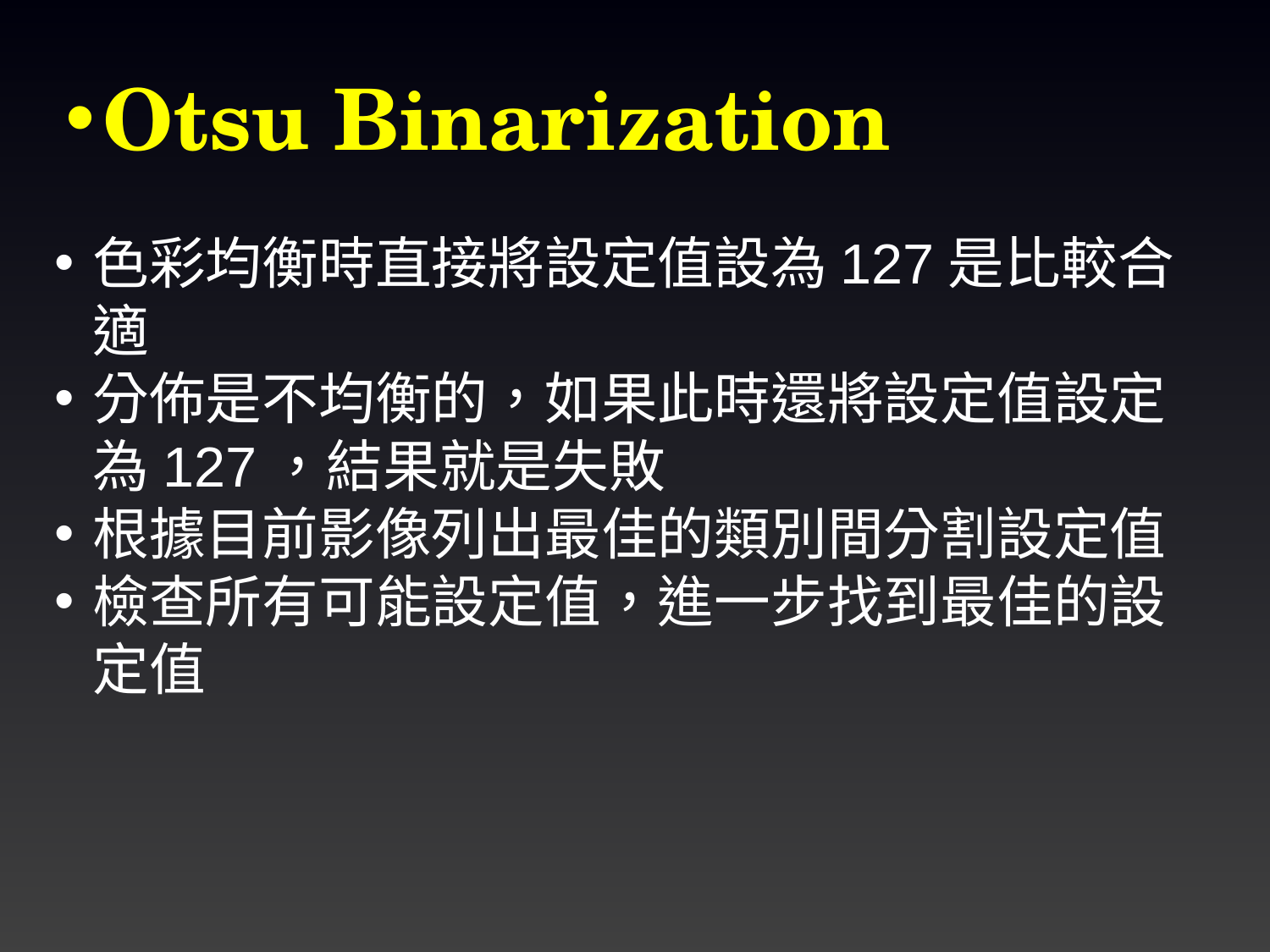

Otsu Binarization
色彩均衡時直接將設定值設為127是比較合適
分佈是不均衡的，如果此時還將設定值設定為127，結果就是失敗
根據目前影像列出最佳的類別間分割設定值
檢查所有可能設定值，進一步找到最佳的設定值